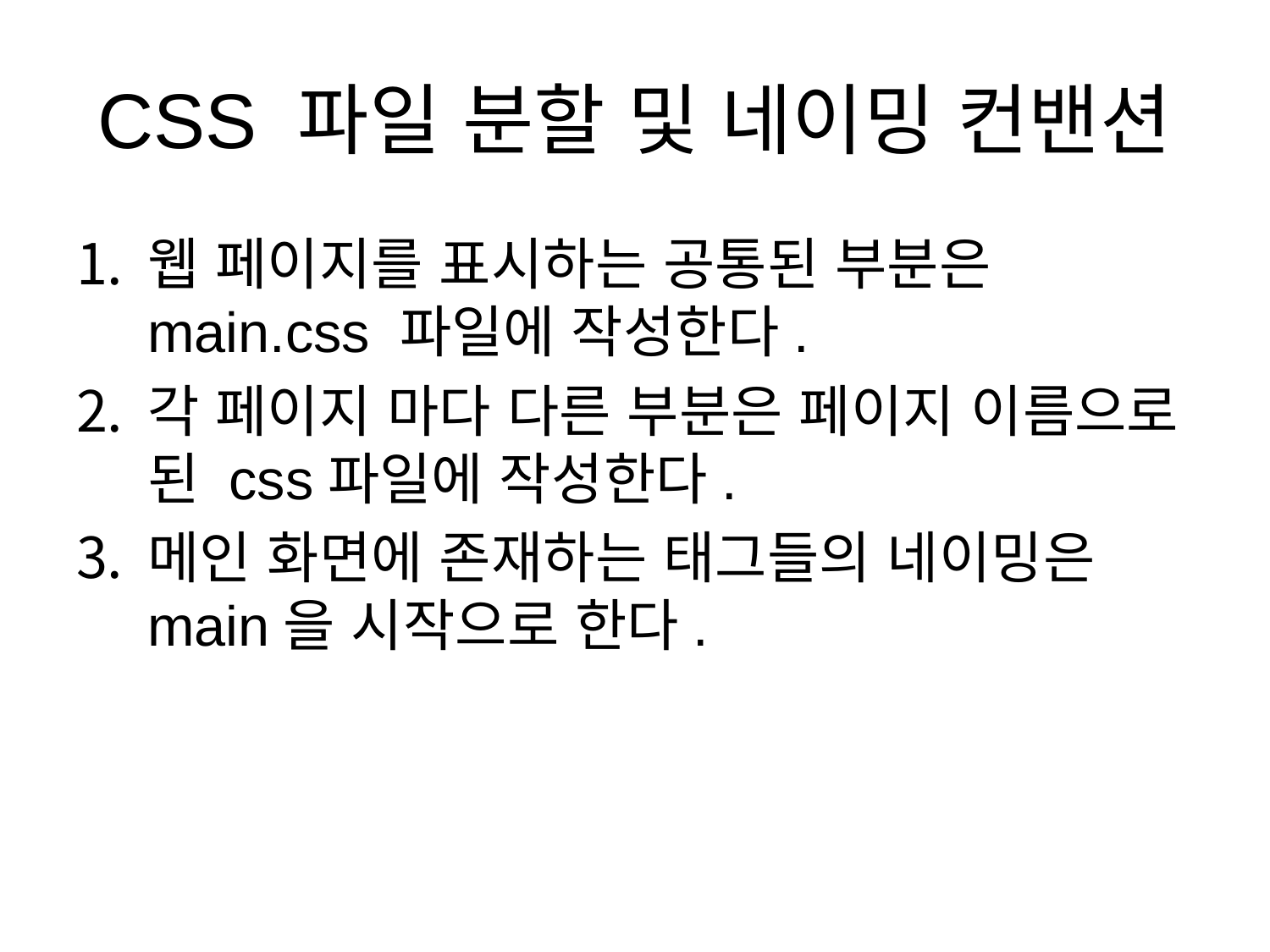

# CSS 파일 분할 및 네이밍 컨밴션
웹 페이지를 표시하는 공통된 부분은 main.css 파일에 작성한다.
각 페이지 마다 다른 부분은 페이지 이름으로 된 css파일에 작성한다.
메인 화면에 존재하는 태그들의 네이밍은 main을 시작으로 한다.